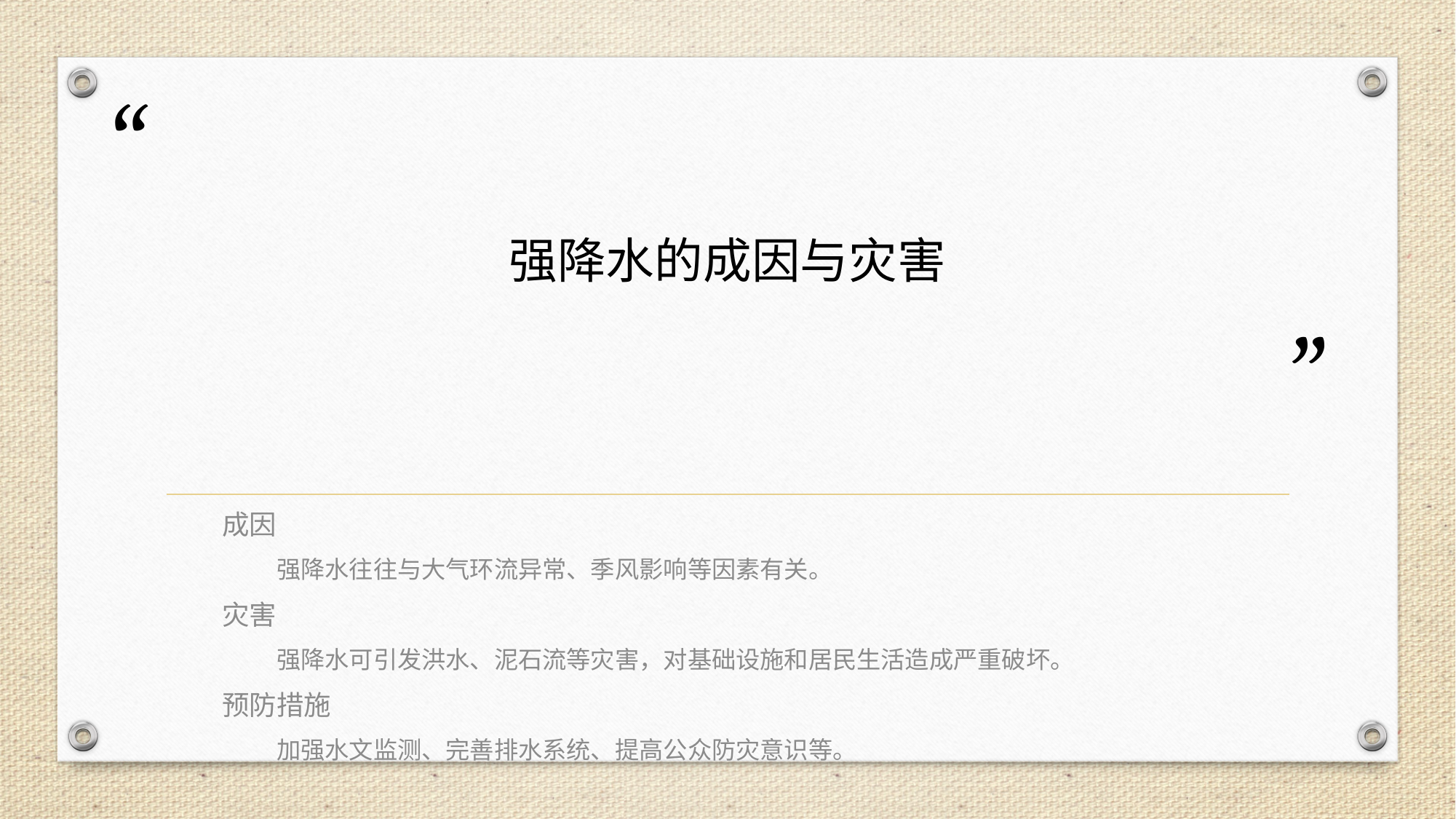

# 强降水的成因与灾害

成因
强降水往往与大气环流异常、季风影响等因素有关。
灾害
强降水可引发洪水、泥石流等灾害，对基础设施和居民生活造成严重破坏。
预防措施
加强水文监测、完善排水系统、提高公众防灾意识等。